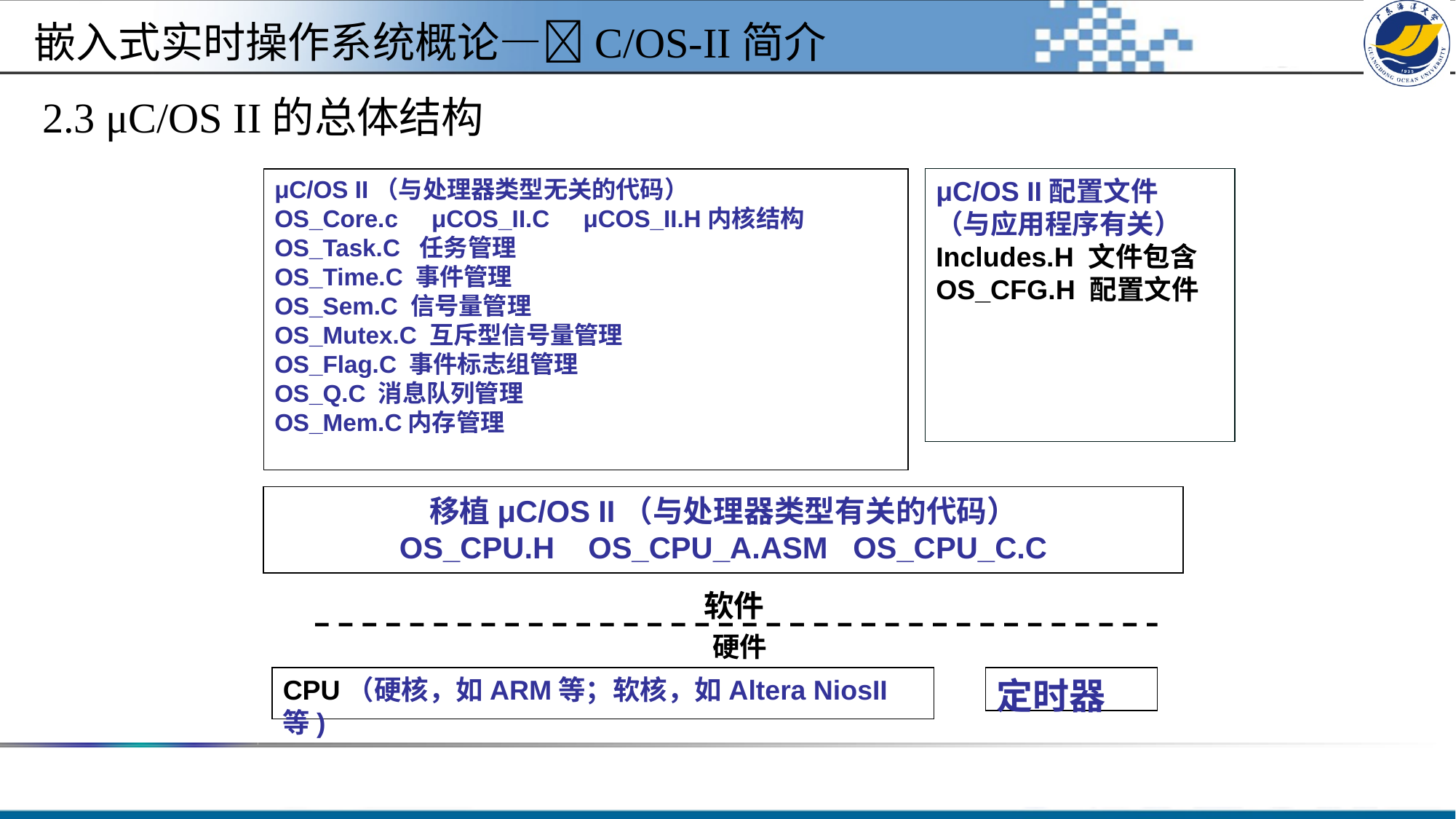

嵌入式实时操作系统概论—μC/OS-II简介
# 2.3 μC/OS II的总体结构
μC/OS II配置文件
（与应用程序有关）
Includes.H 文件包含
OS_CFG.H 配置文件

μC/OS II（与处理器类型无关的代码）
OS_Core.c     μCOS_II.C     μCOS_II.H内核结构
OS_Task.C  任务管理
OS_Time.C 事件管理
OS_Sem.C 信号量管理
OS_Mutex.C 互斥型信号量管理
OS_Flag.C 事件标志组管理
OS_Q.C 消息队列管理
OS_Mem.C内存管理
移植μC/OS II（与处理器类型有关的代码）
OS_CPU.H    OS_CPU_A.ASM   OS_CPU_C.C

软件

硬件

CPU（硬核，如ARM等；软核，如Altera NiosII等)

定时器

27